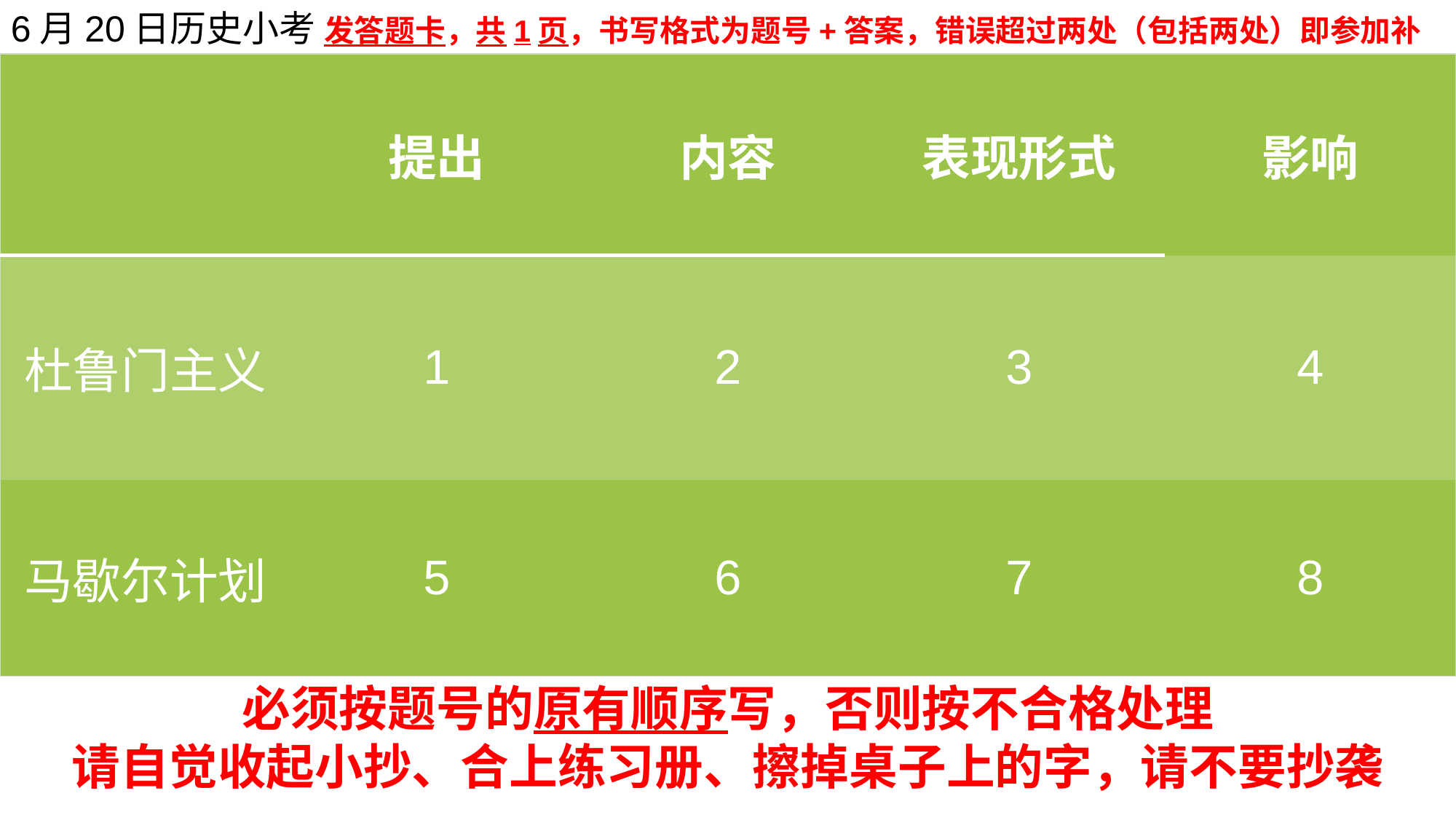

6月20日历史小考 发答题卡，共1页，书写格式为题号+答案，错误超过两处（包括两处）即参加补考
|  | 提出 | 内容 | 表现形式 | 影响 |
| --- | --- | --- | --- | --- |
| 杜鲁门主义 | 1 | 2 | 3 | 4 |
| 马歇尔计划 | 5 | 6 | 7 | 8 |
必须按题号的原有顺序写，否则按不合格处理
请自觉收起小抄、合上练习册、擦掉桌子上的字，请不要抄袭